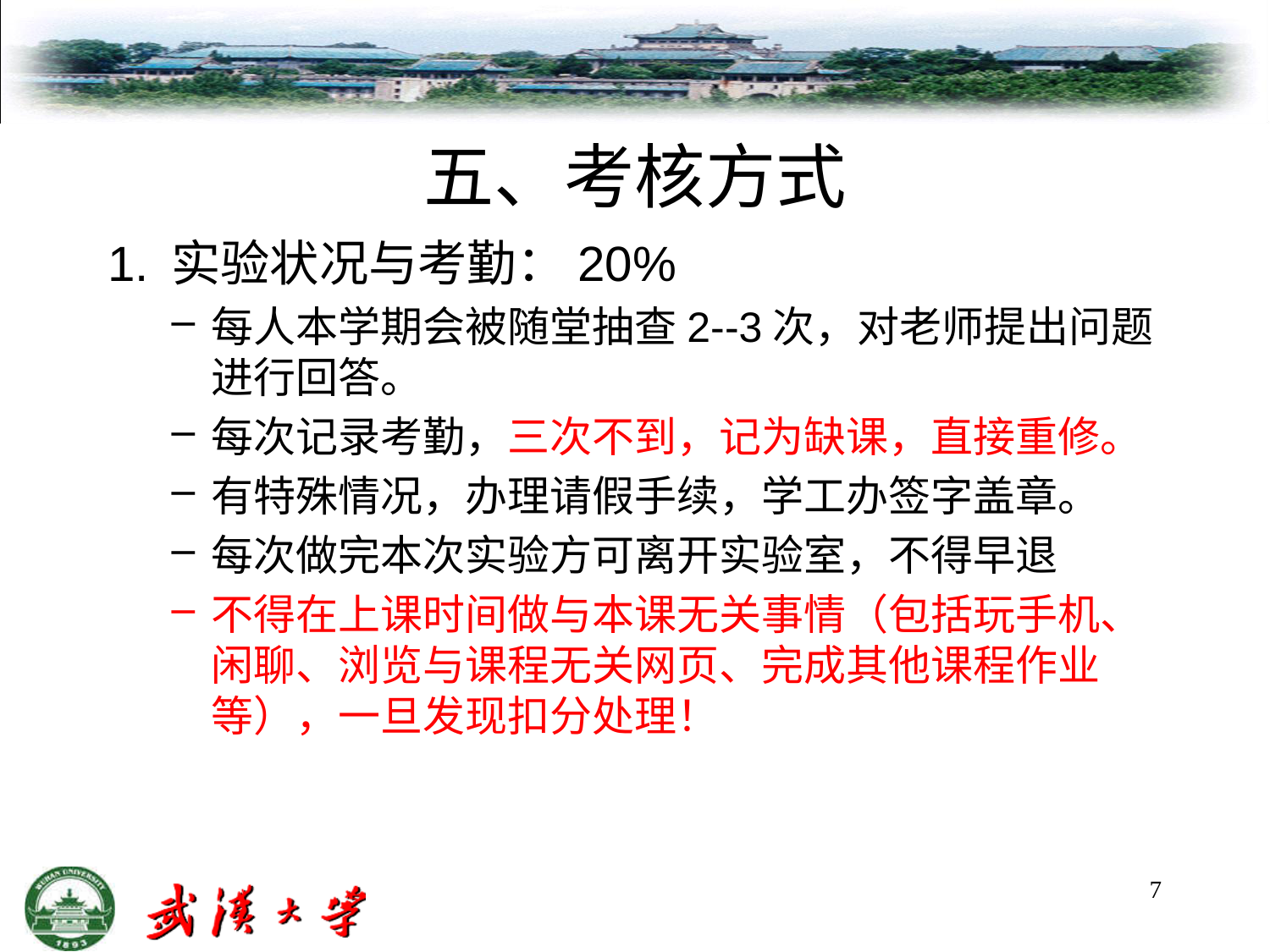

# 五、考核方式
实验状况与考勤：20%
每人本学期会被随堂抽查2--3次，对老师提出问题进行回答。
每次记录考勤，三次不到，记为缺课，直接重修。
有特殊情况，办理请假手续，学工办签字盖章。
每次做完本次实验方可离开实验室，不得早退
不得在上课时间做与本课无关事情（包括玩手机、闲聊、浏览与课程无关网页、完成其他课程作业等），一旦发现扣分处理！

7